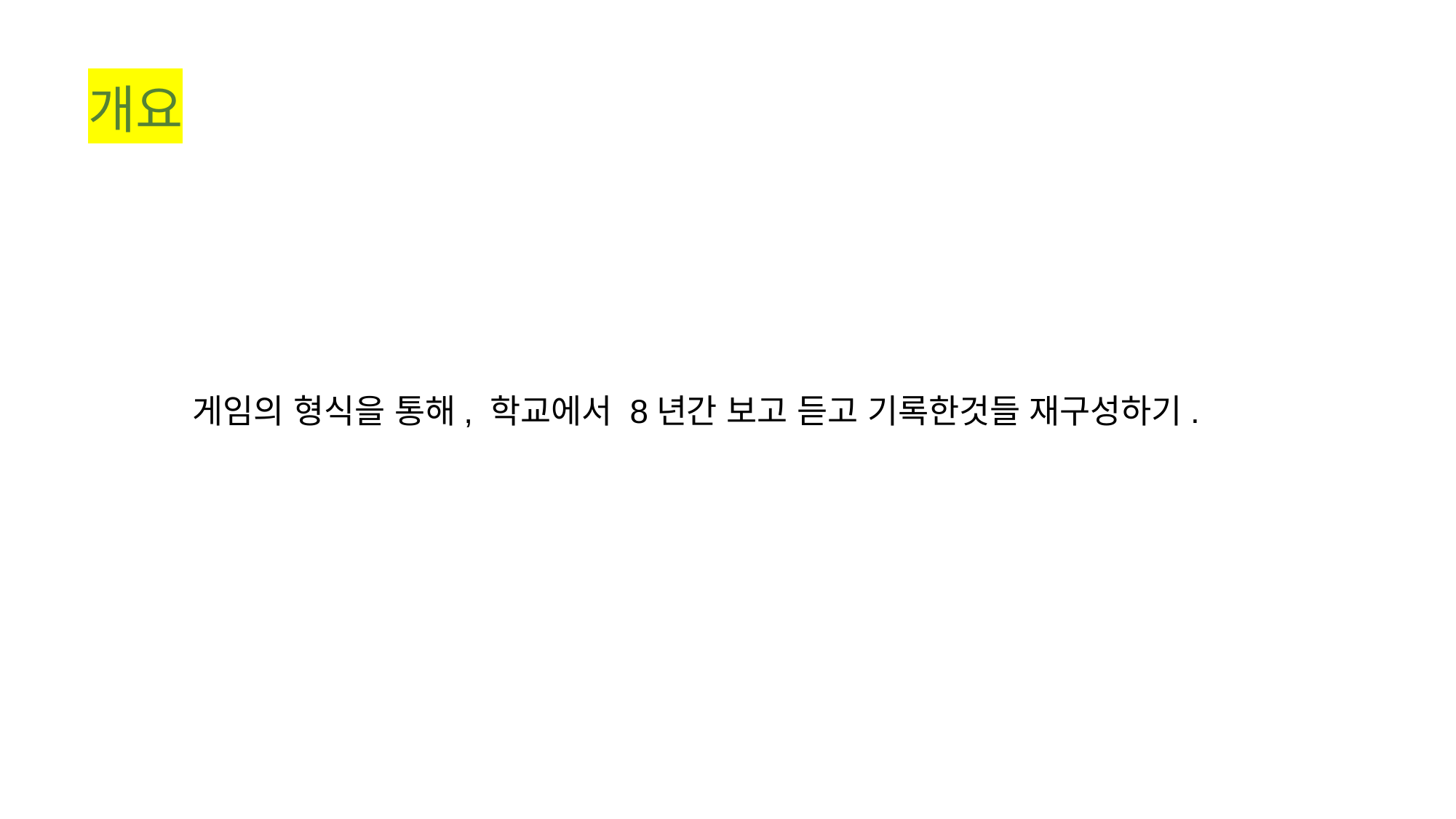

개요
게임의 형식을 통해, 학교에서 8년간 보고 듣고 기록한것들 재구성하기.